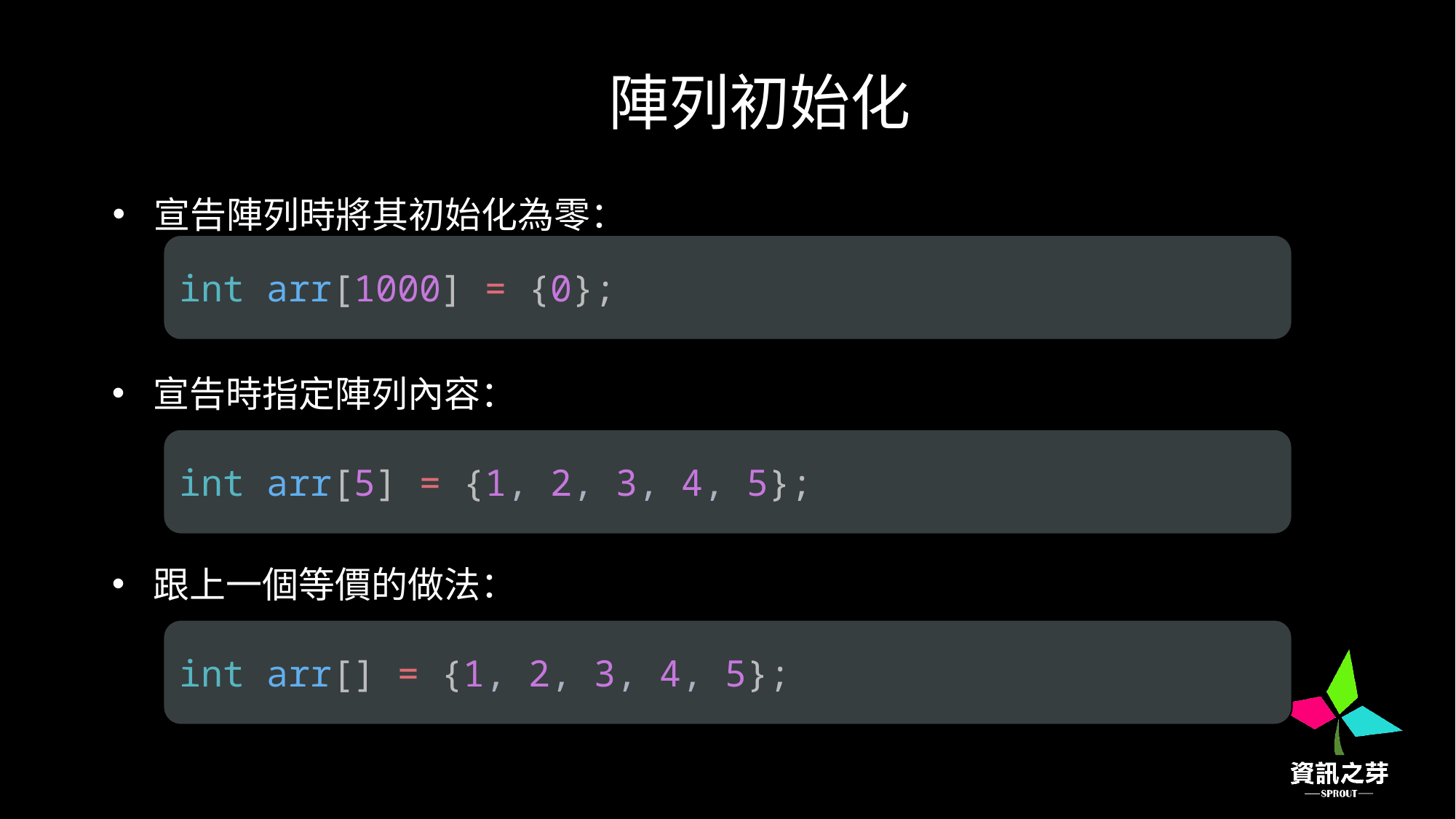

陣列初始化
宣告陣列時將其初始化為零：
int arr[1000] = {0};
宣告時指定陣列內容：
int arr[5] = {1, 2, 3, 4, 5};
跟上一個等價的做法：
int arr[] = {1, 2, 3, 4, 5};